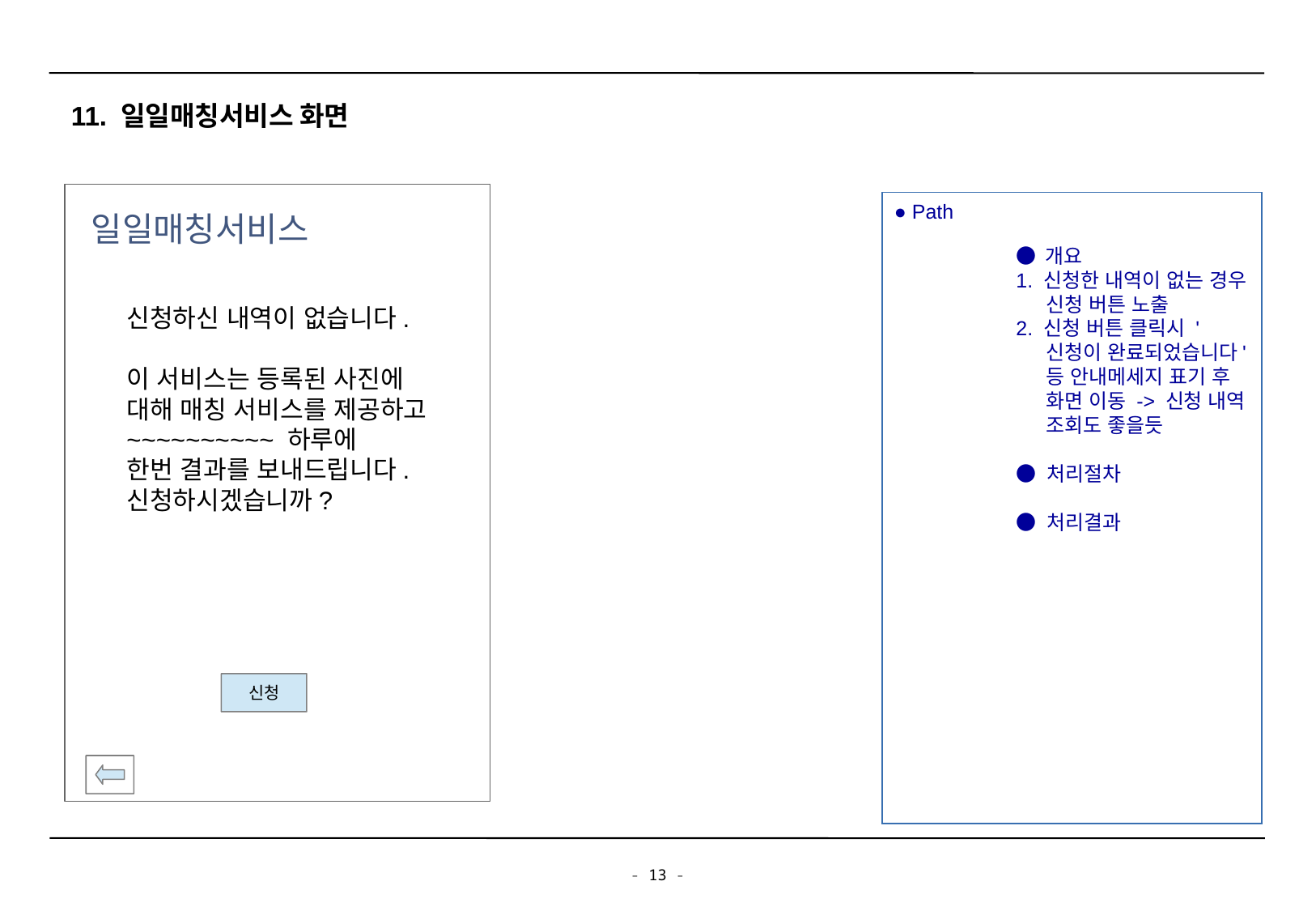

11. 일일매칭서비스 화면

일일매칭서비스
● Path

● 개요
1. 신청한 내역이 없는 경우 신청 버튼 노출
2. 신청 버튼 클릭시 '신청이 완료되었습니다' 등 안내메세지 표기 후 화면 이동 -> 신청 내역 조회도 좋을듯

● 처리절차

● 처리결과

신청하신 내역이 없습니다.

이 서비스는 등록된 사진에
대해 매칭 서비스를 제공하고
~~~~~~~~~~ 하루에
한번 결과를 보내드립니다.
신청하시겠습니까?
신청